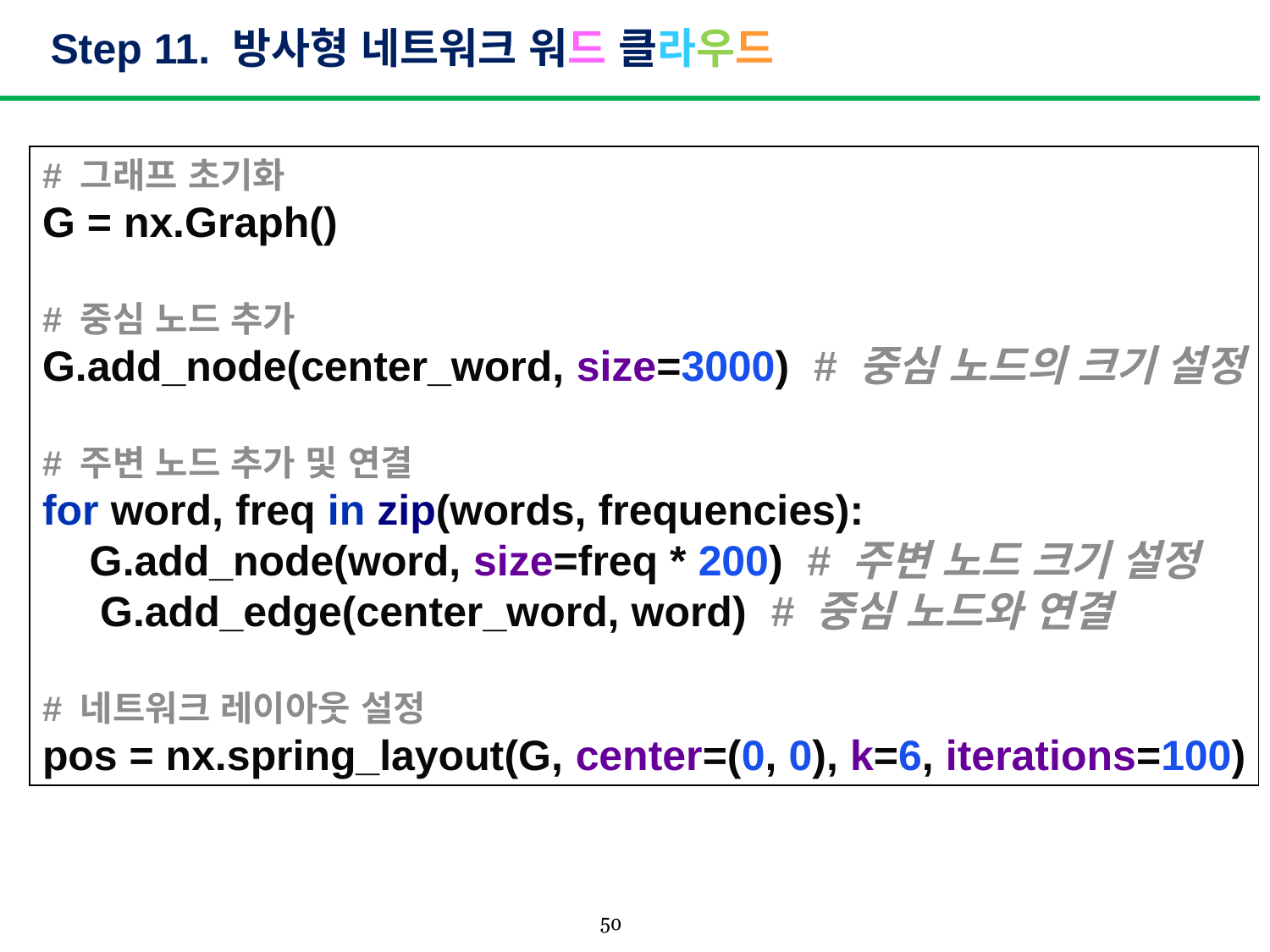

# Step 11. 방사형 네트워크 워드 클라우드
# 그래프 초기화 G = nx.Graph() # 중심 노드 추가 G.add_node(center_word, size=3000)  # 중심 노드의 크기 설정 # 주변 노드 추가 및 연결 for word, freq in zip(words, frequencies): G.add_node(word, size=freq * 200)  # 주변 노드 크기 설정 G.add_edge(center_word, word)  # 중심 노드와 연결 # 네트워크 레이아웃 설정 pos = nx.spring_layout(G, center=(0, 0), k=6, iterations=100)
50